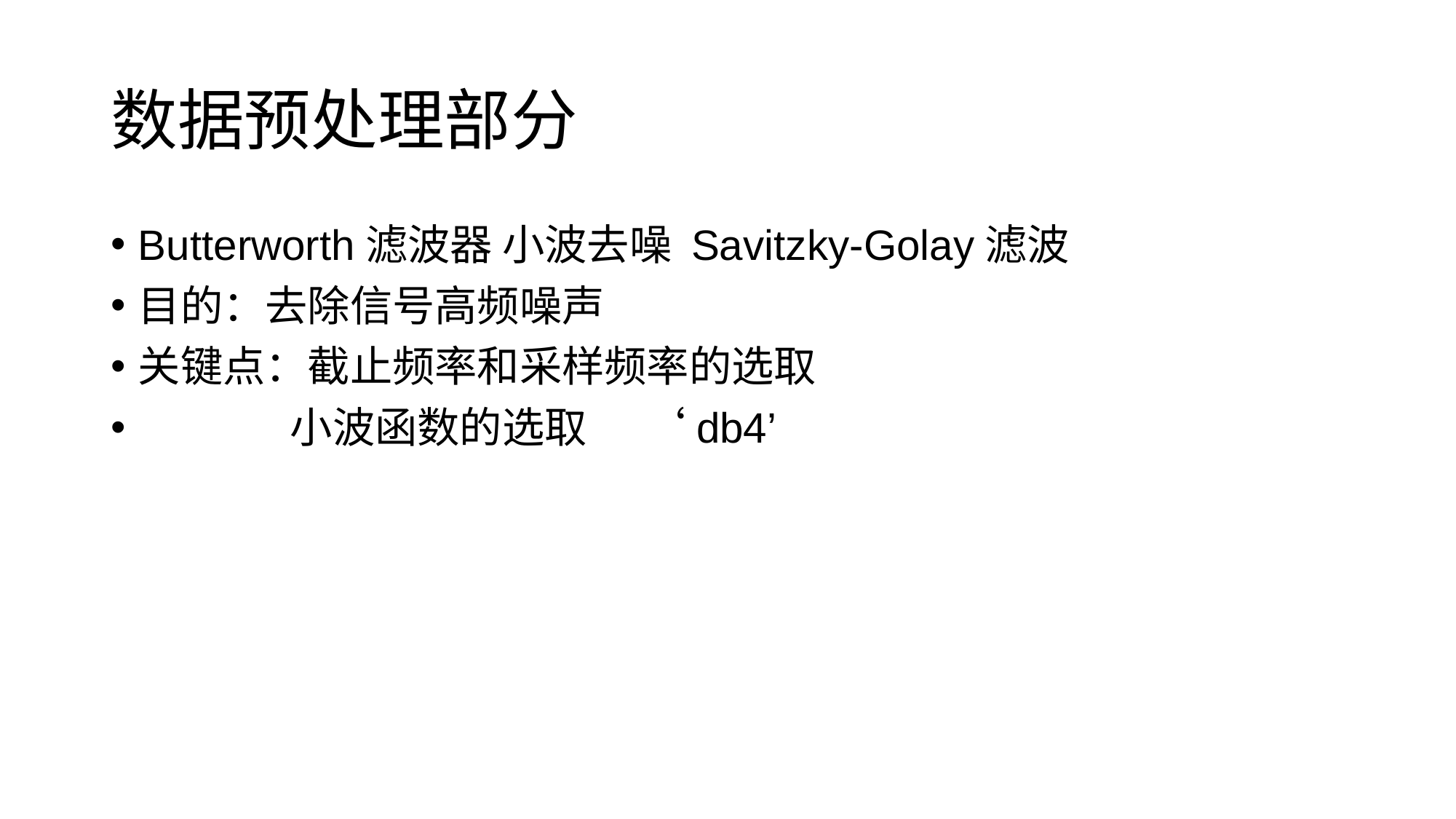

# 数据预处理部分
Butterworth滤波器 小波去噪 Savitzky-Golay滤波
目的：去除信号高频噪声
关键点：截止频率和采样频率的选取
               小波函数的选取      ‘db4’